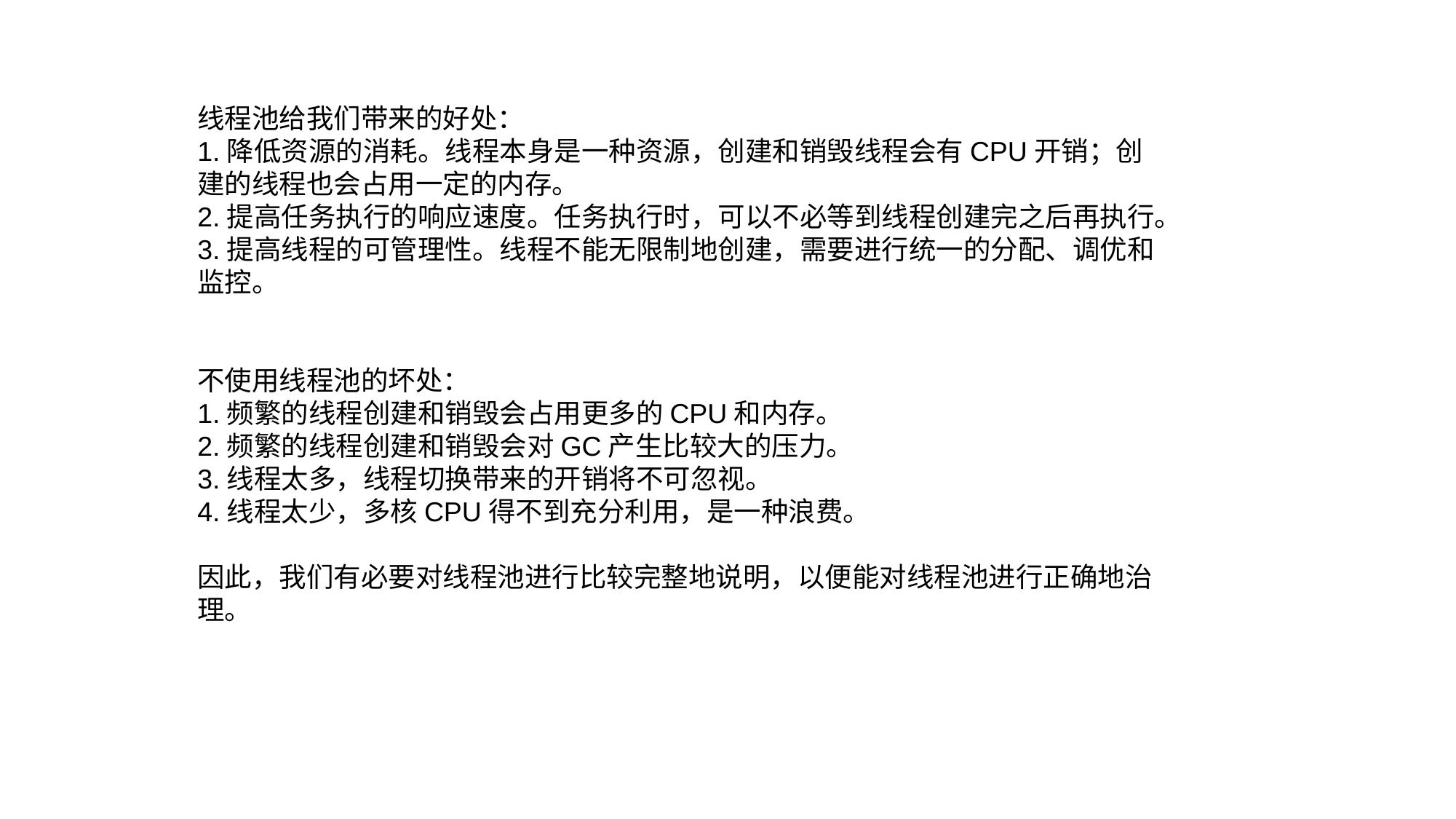

线程池给我们带来的好处：
1.降低资源的消耗。线程本身是一种资源，创建和销毁线程会有CPU开销；创建的线程也会占用一定的内存。
2.提高任务执行的响应速度。任务执行时，可以不必等到线程创建完之后再执行。
3.提高线程的可管理性。线程不能无限制地创建，需要进行统一的分配、调优和监控。

不使用线程池的坏处：
1.频繁的线程创建和销毁会占用更多的CPU和内存。
2.频繁的线程创建和销毁会对GC产生比较大的压力。
3.线程太多，线程切换带来的开销将不可忽视。
4.线程太少，多核CPU得不到充分利用，是一种浪费。

因此，我们有必要对线程池进行比较完整地说明，以便能对线程池进行正确地治理。